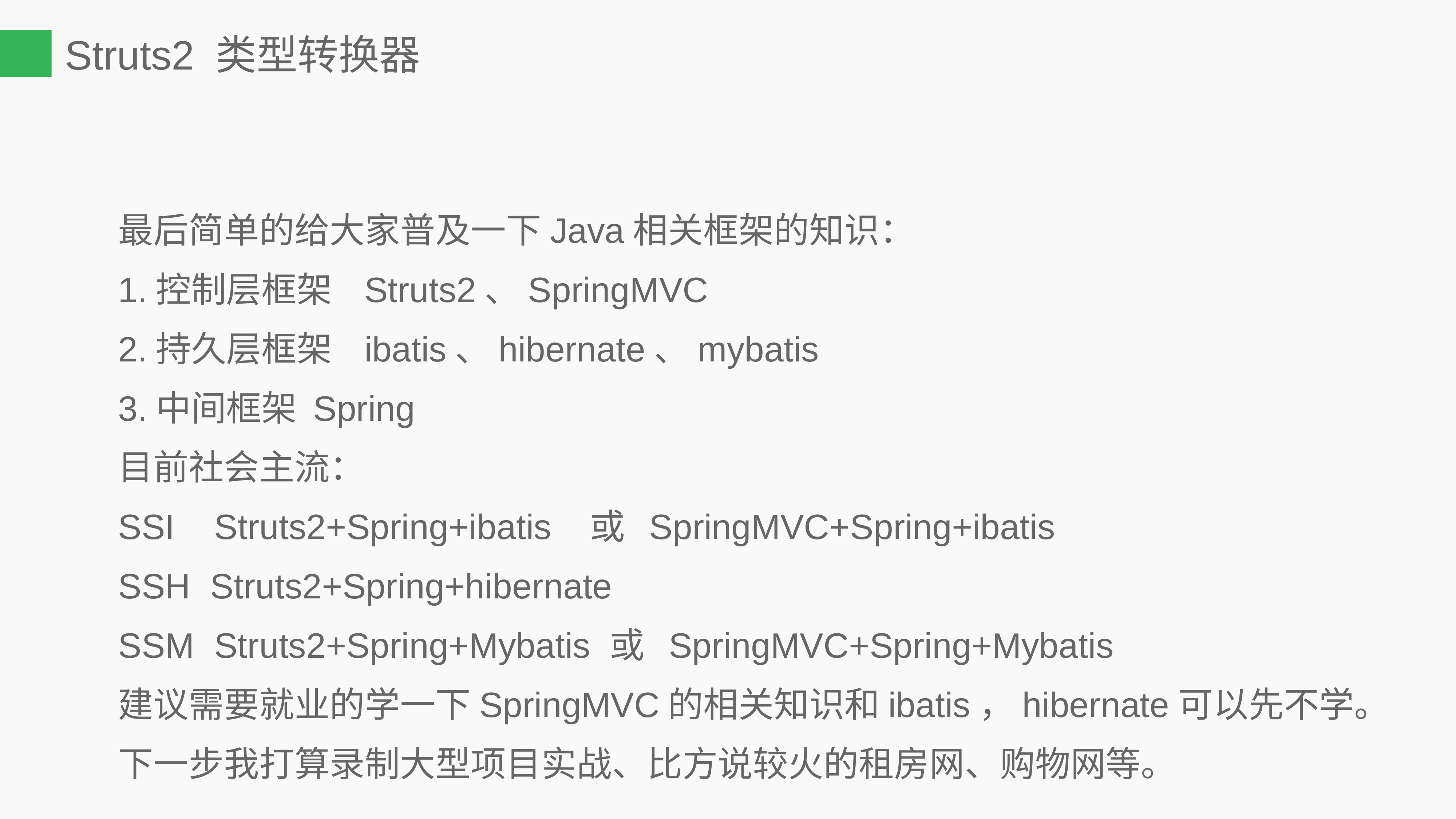

Struts2 类型转换器

	最后简单的给大家普及一下Java相关框架的知识：
	1.控制层框架   Struts2、SpringMVC
	2.持久层框架   ibatis、hibernate、mybatis
	3.中间框架 Spring
	目前社会主流：
	SSI    Struts2+Spring+ibatis   或  SpringMVC+Spring+ibatis
	SSH  Struts2+Spring+hibernate
	SSM  Struts2+Spring+Mybatis 或  SpringMVC+Spring+Mybatis
  	建议需要就业的学一下SpringMVC的相关知识和ibatis，hibernate可以先不学。
	下一步我打算录制大型项目实战、比方说较火的租房网、购物网等。